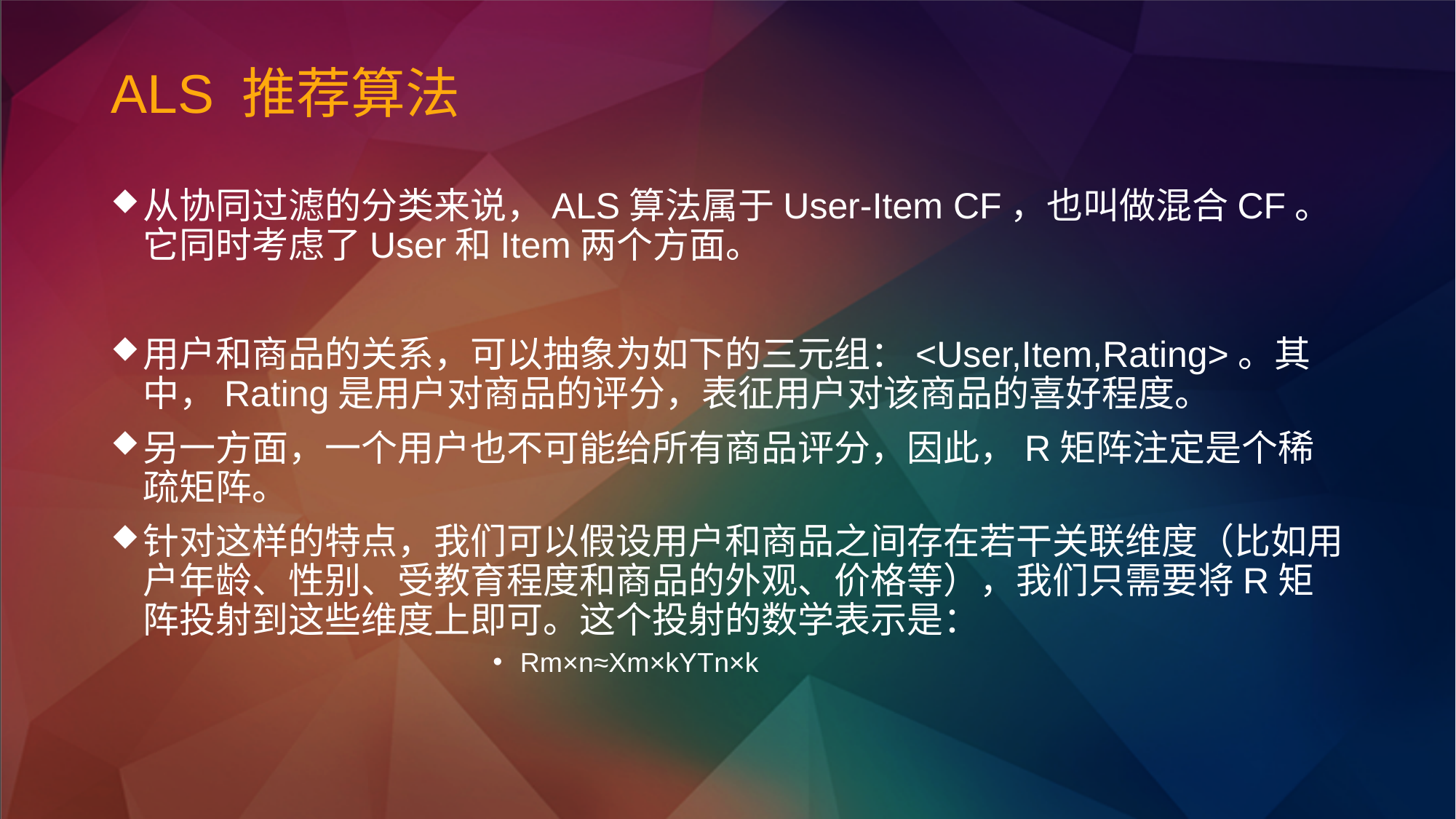

# ALS 推荐算法
从协同过滤的分类来说，ALS算法属于User-Item CF，也叫做混合CF。它同时考虑了User和Item两个方面。

用户和商品的关系，可以抽象为如下的三元组：<User,Item,Rating>。其中，Rating是用户对商品的评分，表征用户对该商品的喜好程度。
另一方面，一个用户也不可能给所有商品评分，因此，R矩阵注定是个稀疏矩阵。
针对这样的特点，我们可以假设用户和商品之间存在若干关联维度（比如用户年龄、性别、受教育程度和商品的外观、价格等），我们只需要将R矩阵投射到这些维度上即可。这个投射的数学表示是：
Rm×n≈Xm×kYTn×k